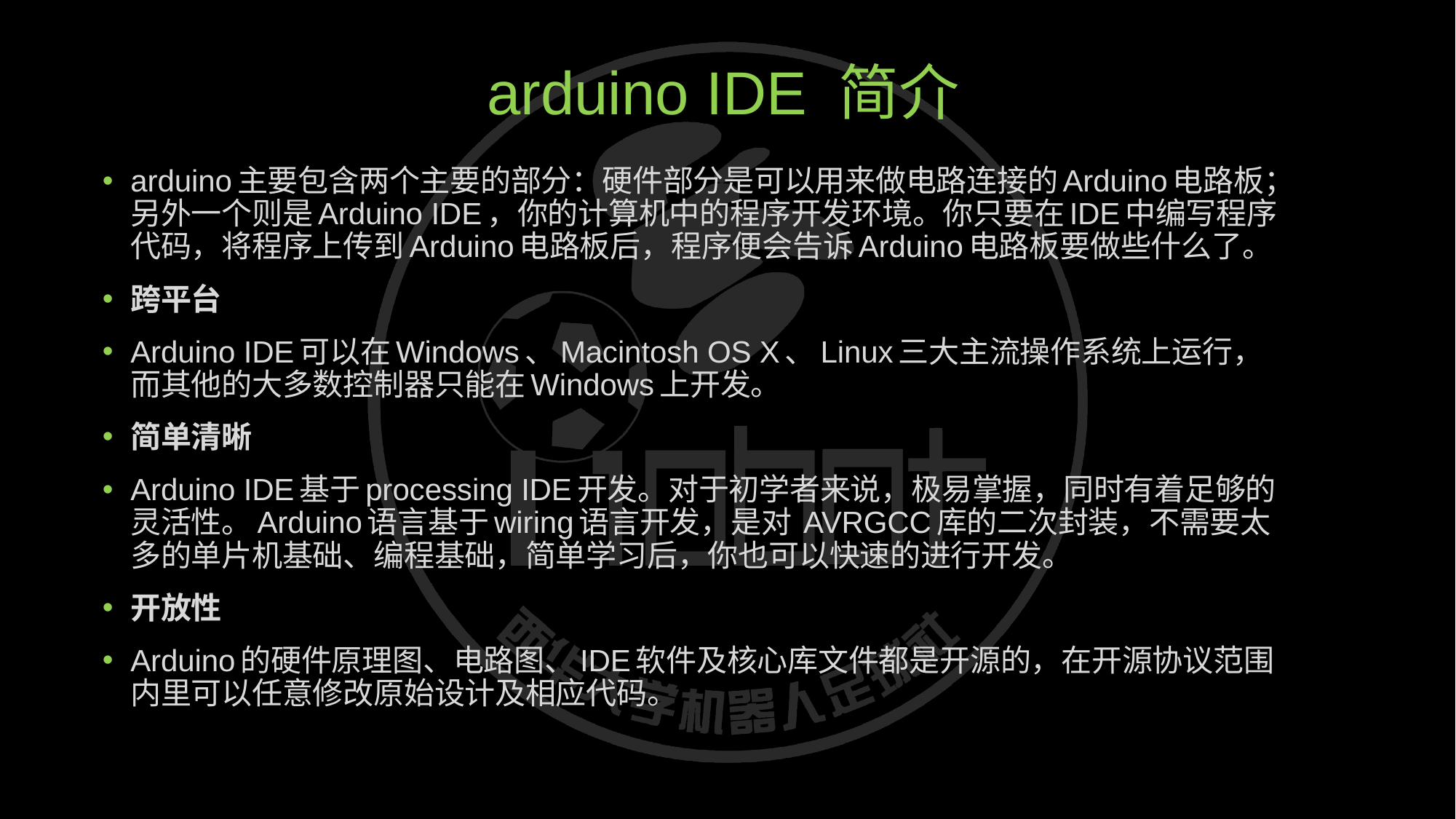

# arduino IDE 简介
arduino主要包含两个主要的部分：硬件部分是可以用来做电路连接的Arduino电路板；另外一个则是Arduino IDE，你的计算机中的程序开发环境。你只要在IDE中编写程序代码，将程序上传到Arduino电路板后，程序便会告诉Arduino电路板要做些什么了。
跨平台
Arduino IDE可以在Windows、Macintosh OS X、Linux三大主流操作系统上运行，而其他的大多数控制器只能在Windows上开发。
简单清晰
Arduino IDE基于processing IDE开发。对于初学者来说，极易掌握，同时有着足够的灵活性。Arduino语言基于wiring语言开发，是对 AVRGCC库的二次封装，不需要太多的单片机基础、编程基础，简单学习后，你也可以快速的进行开发。
开放性
Arduino的硬件原理图、电路图、IDE软件及核心库文件都是开源的，在开源协议范围内里可以任意修改原始设计及相应代码。